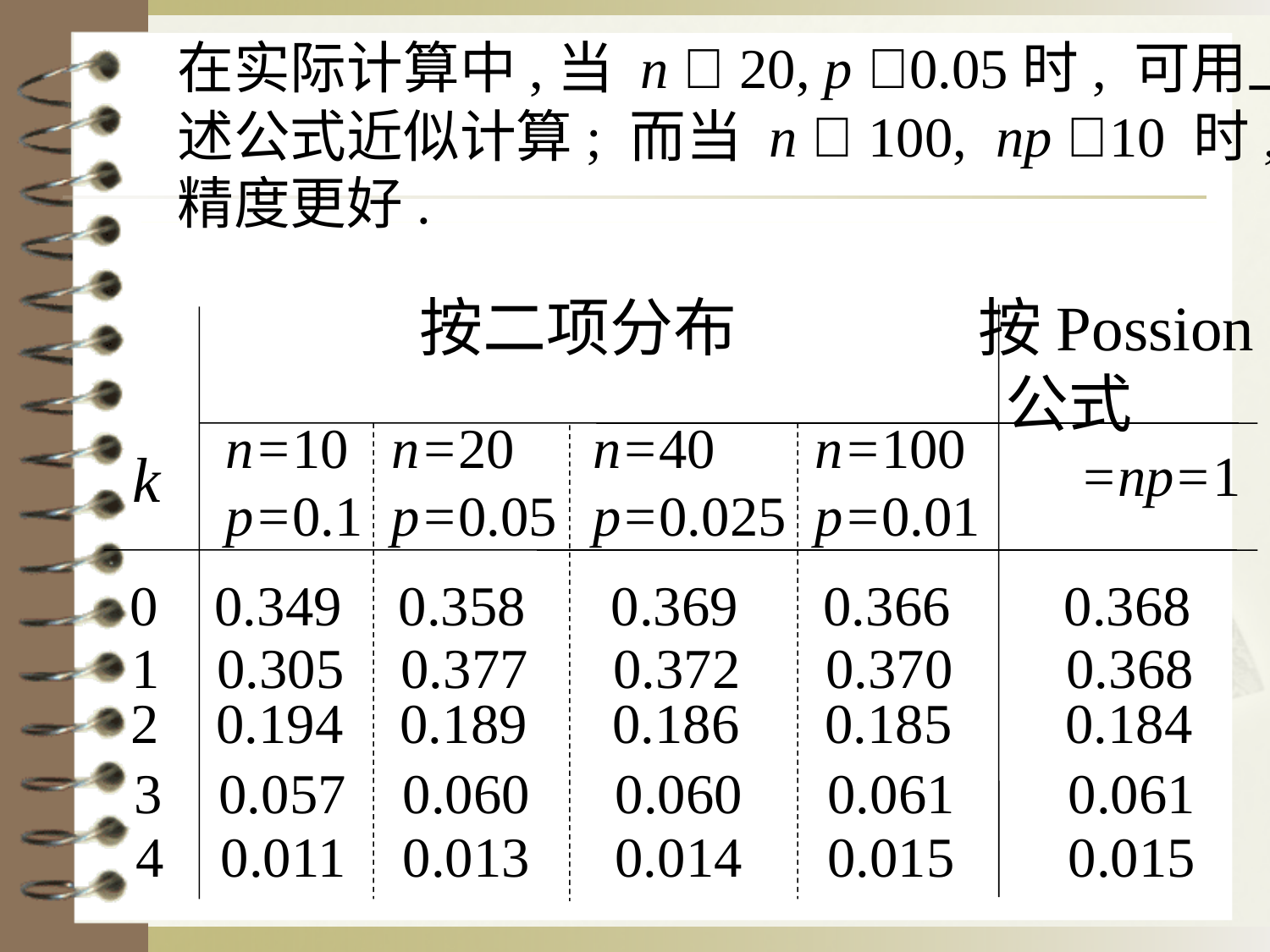

在实际计算中,当 n ≥ 20, p ≤0.05时, 可用上
述公式近似计算; 而当 n ≥ 100,  np ≤10 时,
精度更好.
                     按二项分布                   按Possion
                                                            公式

 n=10
 p=0.1
n=20
p=0.05
n=40
p=0.025
n=100
p=0.01

 k
λ=np=1

  0    0.349    0.358      0.369      0.366        0.368
  1    0.305    0.377      0.372      0.370        0.368
  2    0.194    0.189      0.186      0.185        0.184
  3    0.057    0.060      0.060      0.061        0.061
  4    0.011    0.013      0.014      0.015        0.015